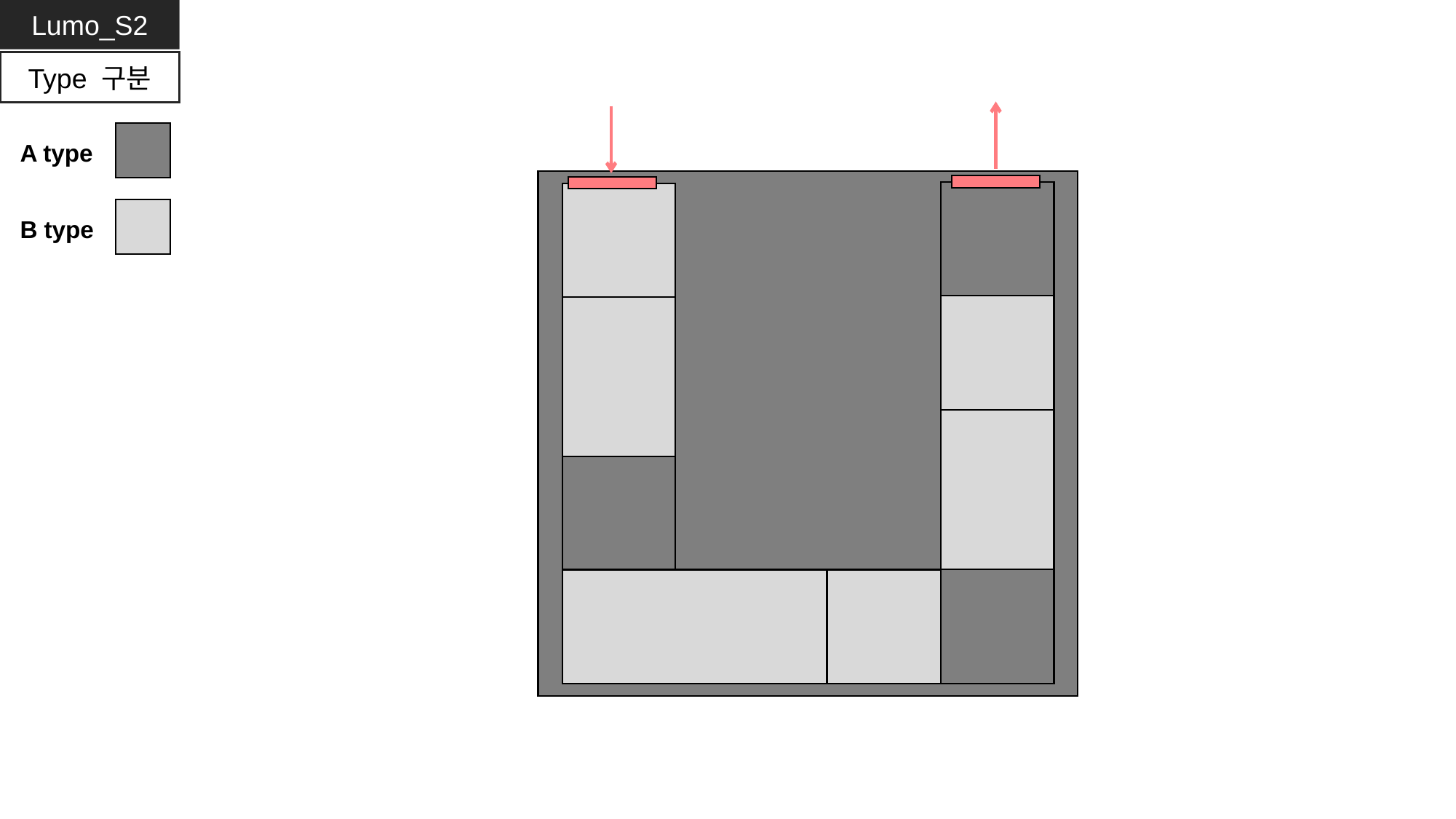

Lumo_S2
Type 구분

A type

B type